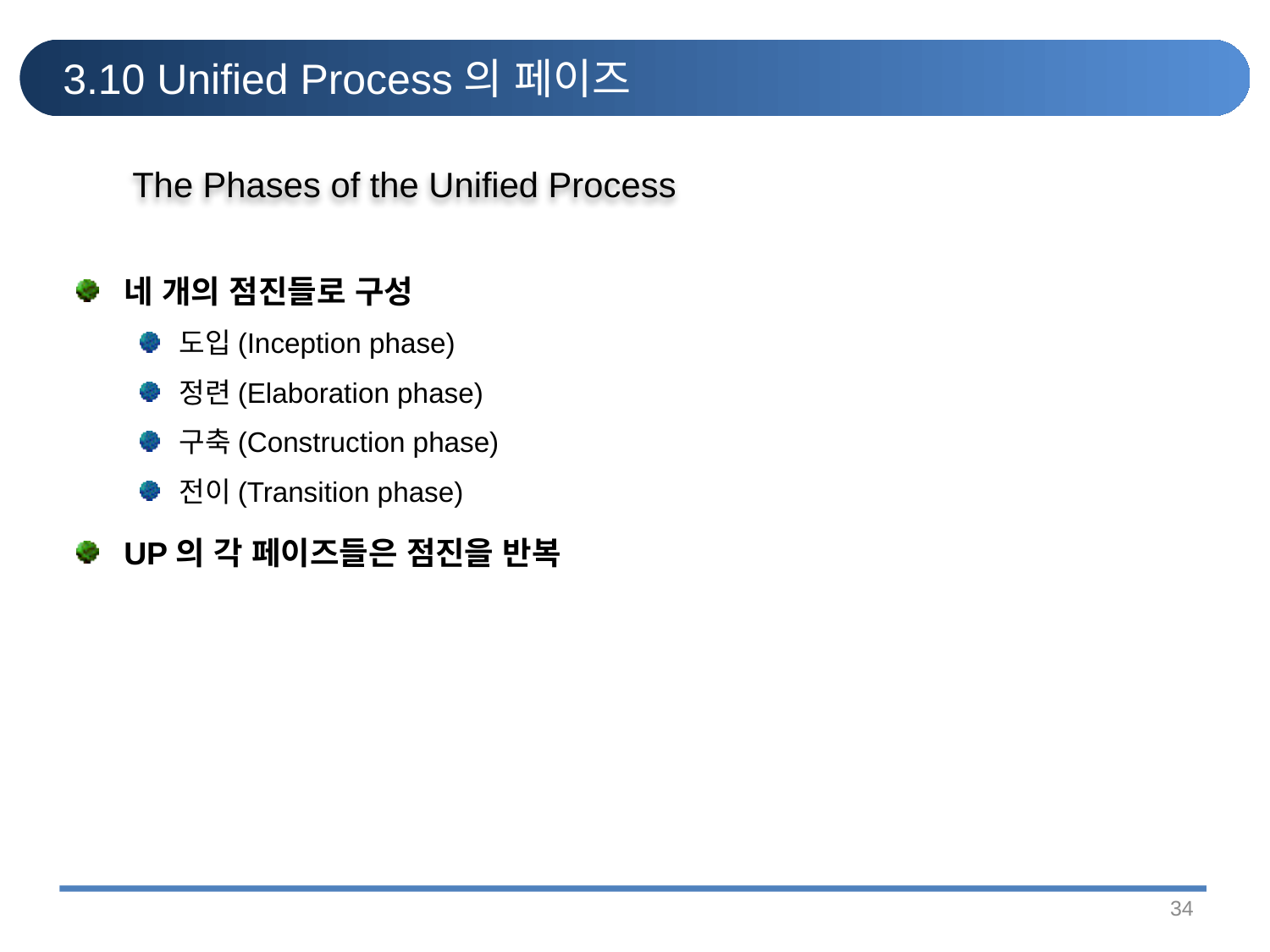

# 3.10 Unified Process의 페이즈
The Phases of the Unified Process
네 개의 점진들로 구성
도입(Inception phase)
정련(Elaboration phase)
구축(Construction phase)
전이(Transition phase)
UP의 각 페이즈들은 점진을 반복

34